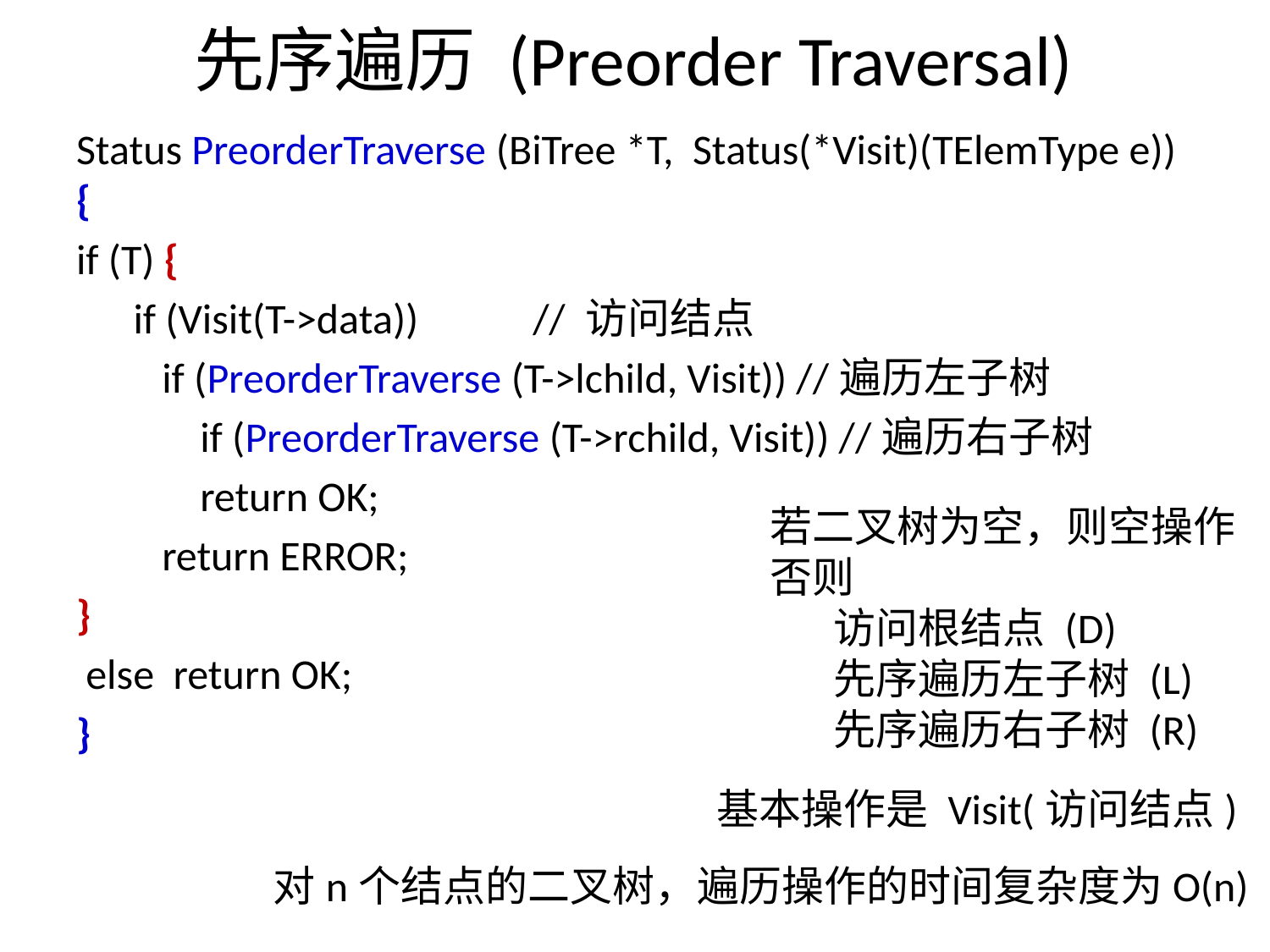

# 先序遍历 (Preorder Traversal)
Status PreorderTraverse (BiTree *T,  Status(*Visit)(TElemType e)) {
if (T) {
      if (Visit(T->data))            // 访问结点
         if (PreorderTraverse (T->lchild, Visit)) //遍历左子树
             if (PreorderTraverse (T->rchild, Visit)) //遍历右子树
             return OK;
         return ERROR;
}
 else  return OK;
}
若二叉树为空，则空操作
否则
访问根结点 (D)
先序遍历左子树 (L)
先序遍历右子树 (R)

基本操作是 Visit(访问结点)
对n个结点的二叉树，遍历操作的时间复杂度为O(n)